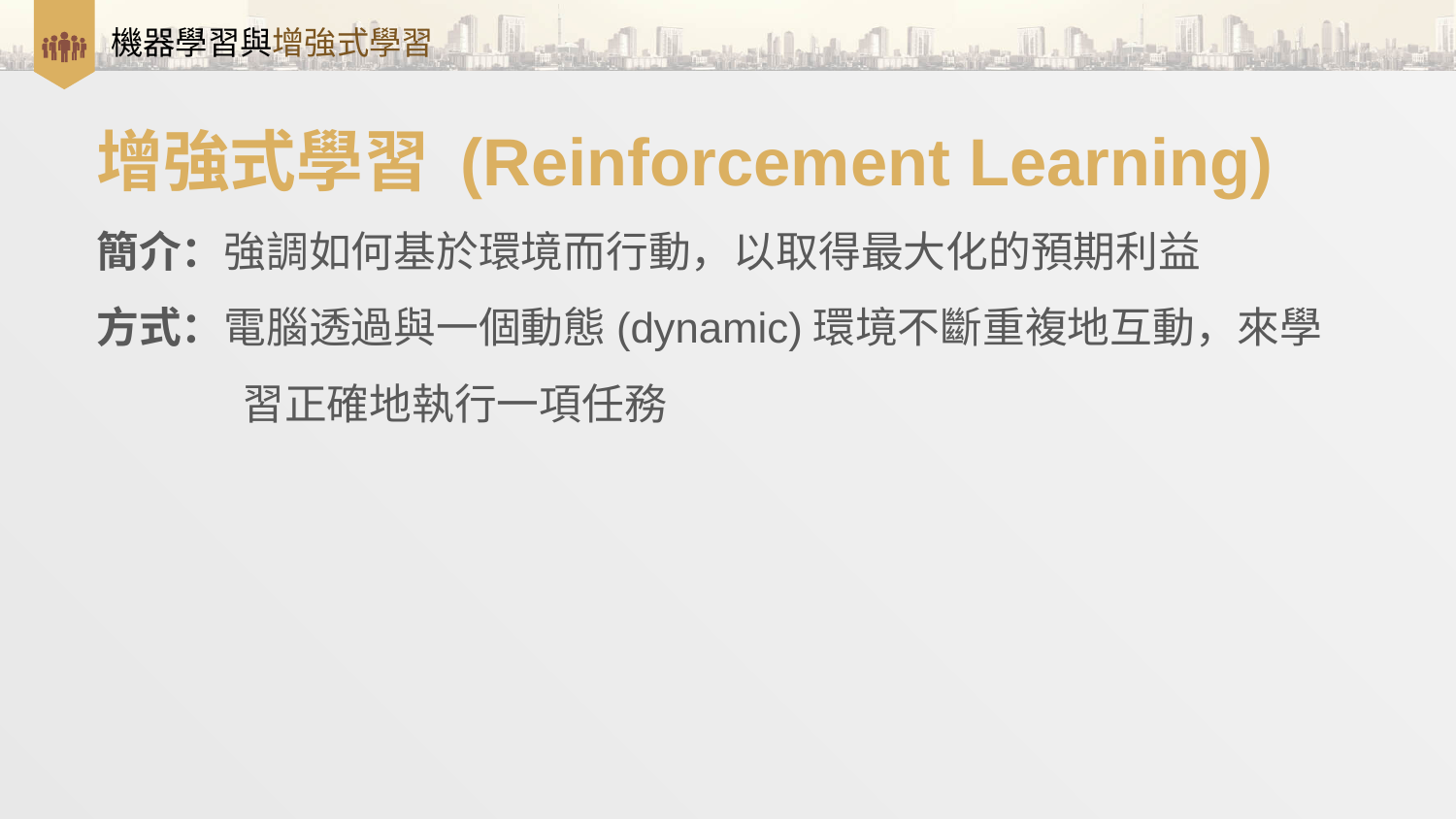

# 機器學習與增強式學習

增強式學習 (Reinforcement Learning)
簡介：強調如何基於環境而行動，以取得最大化的預期利益
方式：電腦透過與一個動態(dynamic)環境不斷重複地互動，來學	習正確地執行一項任務